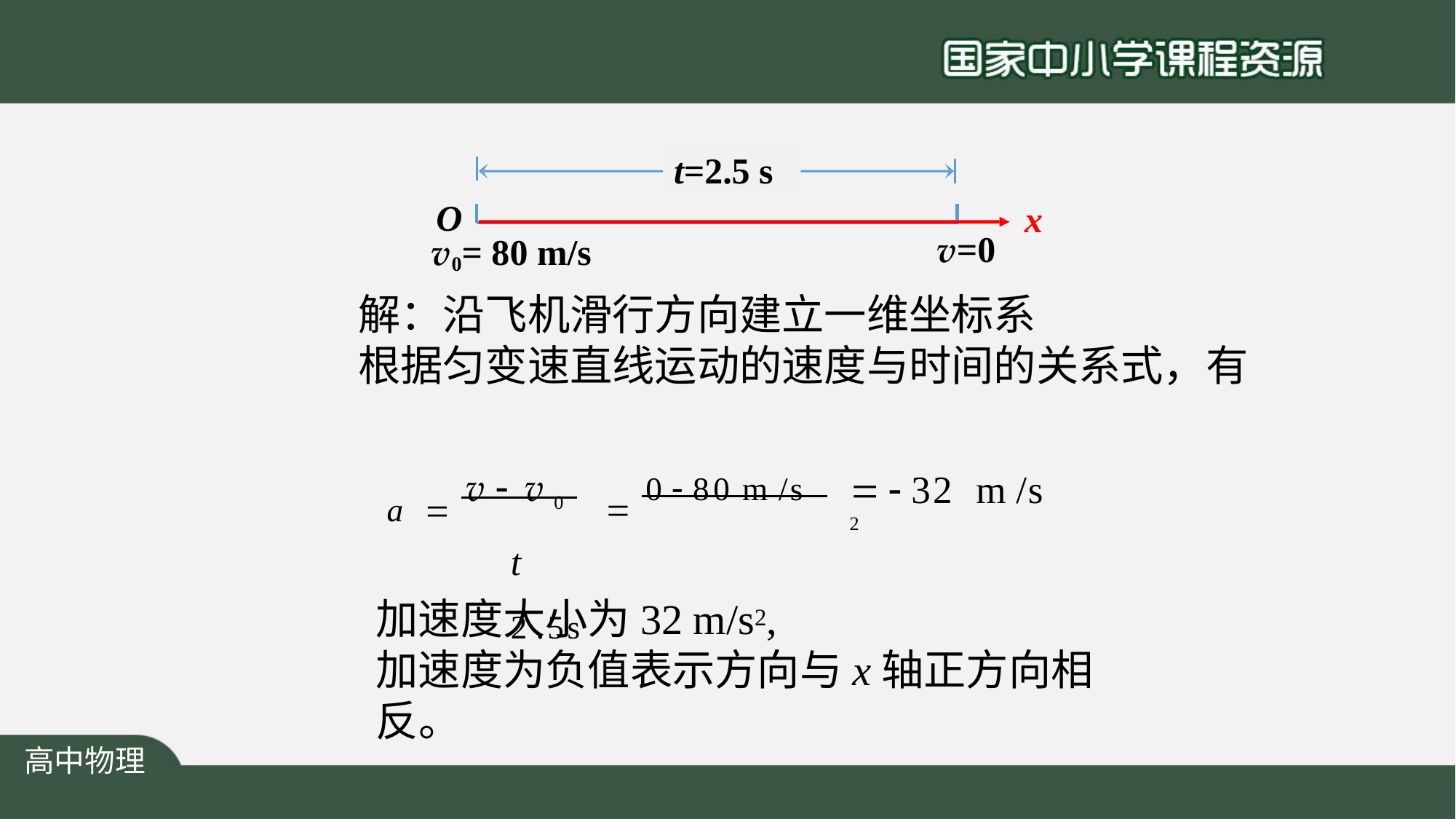

t=2.5 s

O
x

v=0
v0= 80 m/s
解：沿飞机滑行方向建立一维坐标系
根据匀变速直线运动的速度与时间的关系式，有
a	=	v − v 0	=	0 − 80 m /s
t	2 .5s
=	− 32	m /s 2

加速度大小为32 m/s2,
加速度为负值表示方向与x轴正方向相反。
高中物理